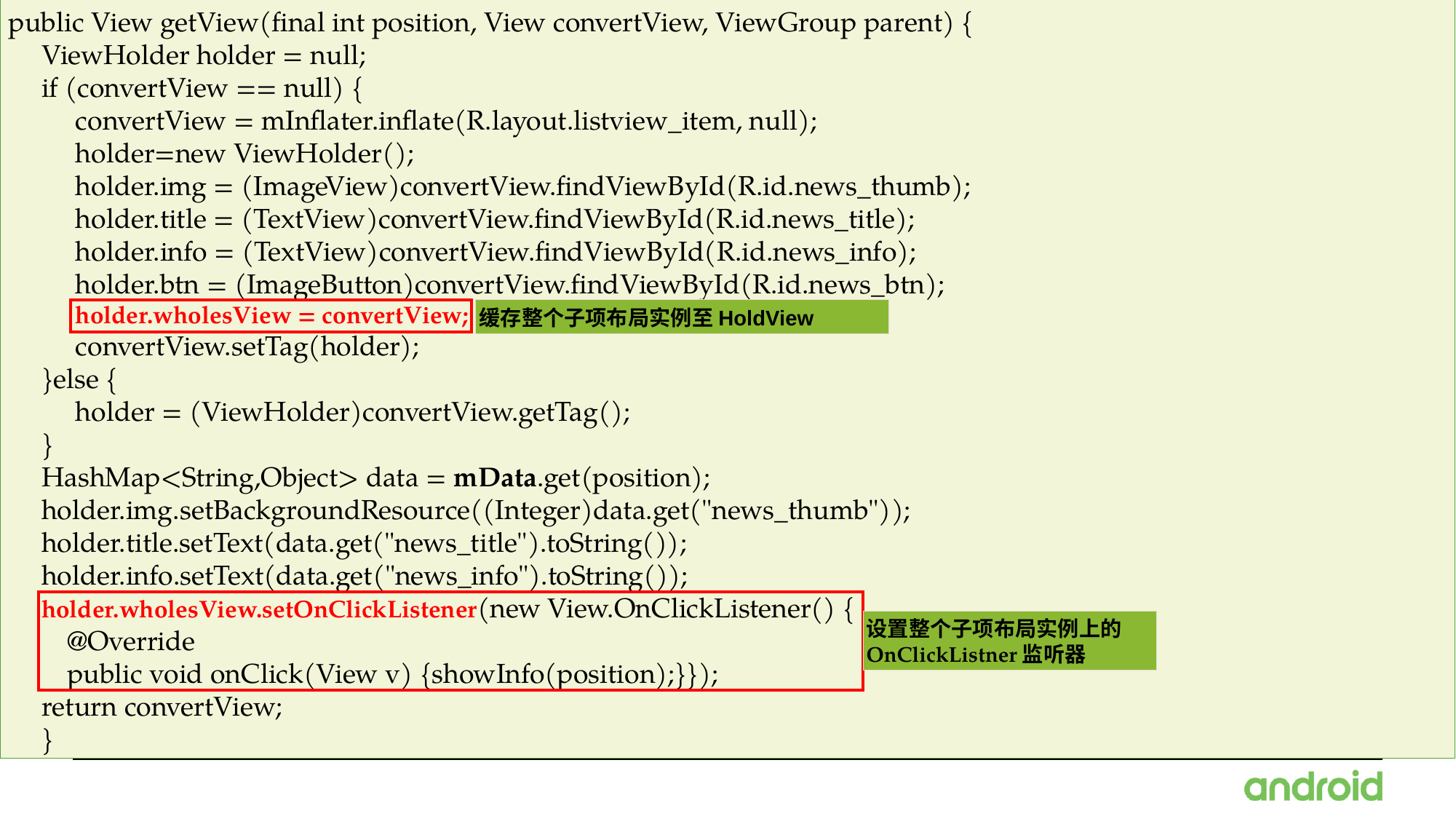

#
public View getView(final int position, View convertView, ViewGroup parent) {
ViewHolder holder = null;
if (convertView == null) {
convertView = mInflater.inflate(R.layout.listview_item, null);
holder=new ViewHolder();
holder.img = (ImageView)convertView.findViewById(R.id.news_thumb);
holder.title = (TextView)convertView.findViewById(R.id.news_title);
holder.info = (TextView)convertView.findViewById(R.id.news_info);
holder.btn = (ImageButton)convertView.findViewById(R.id.news_btn);
holder.wholesView = convertView;
convertView.setTag(holder);
}else {
holder = (ViewHolder)convertView.getTag();
}
HashMap<String,Object> data = mData.get(position);
holder.img.setBackgroundResource((Integer)data.get("news_thumb"));
holder.title.setText(data.get("news_title").toString());
holder.info.setText(data.get("news_info").toString());
holder.wholesView.setOnClickListener(new View.OnClickListener() {
@Override
public void onClick(View v) {showInfo(position);}});
return convertView;
}

缓存整个子项布局实例至HoldView

设置整个子项布局实例上的OnClickListner监听器